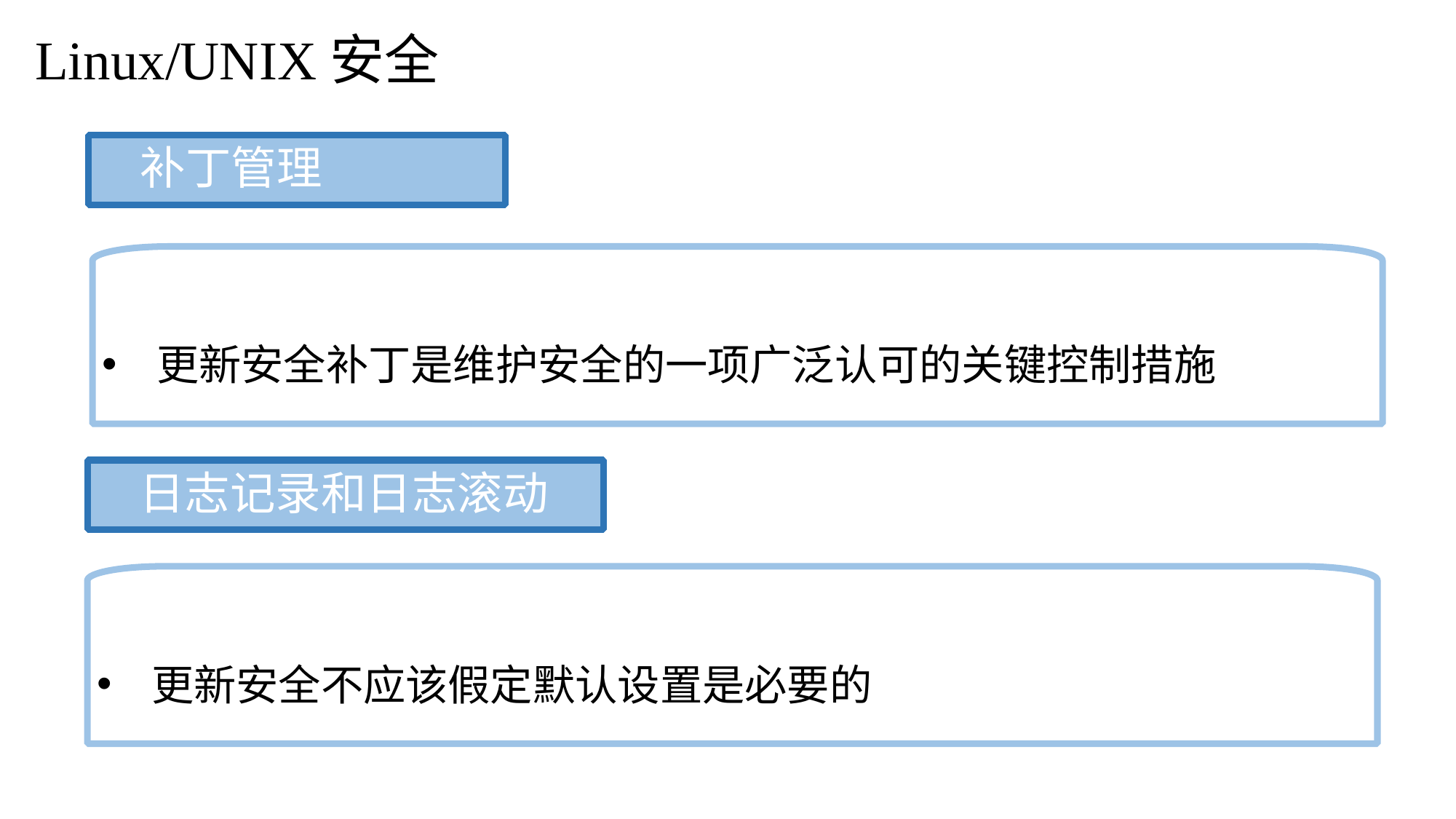

Linux/UNIX安全

补丁管理
更新安全补丁是维护安全的一项广泛认可的关键控制措施
日志记录和日志滚动
更新安全不应该假定默认设置是必要的